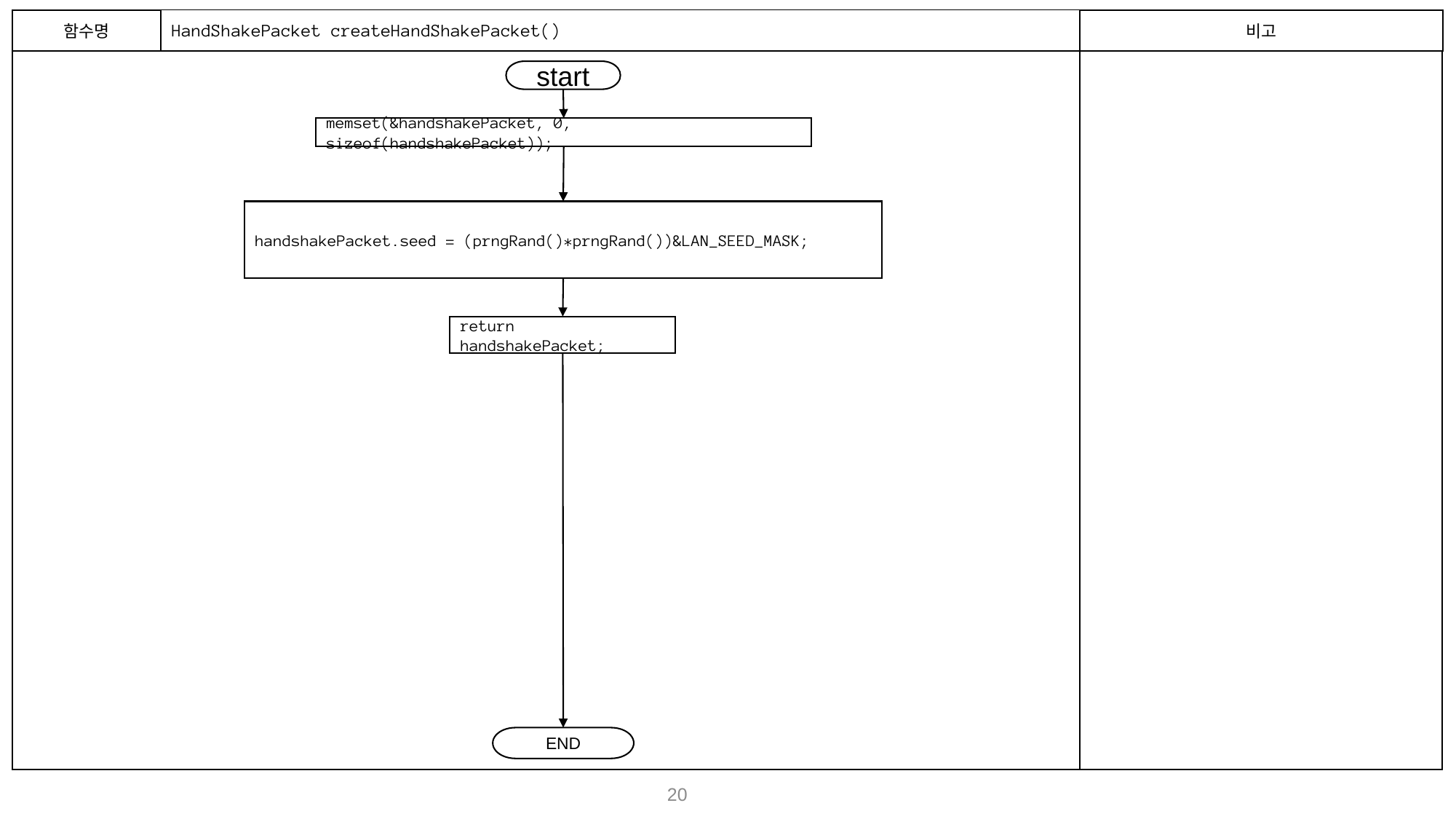

함수명
# HandShakePacket createHandShakePacket()
비고

start
memset(&handshakePacket, 0, sizeof(handshakePacket));
handshakePacket.seed = (prngRand()*prngRand())&LAN_SEED_MASK;
return handshakePacket;
END
20